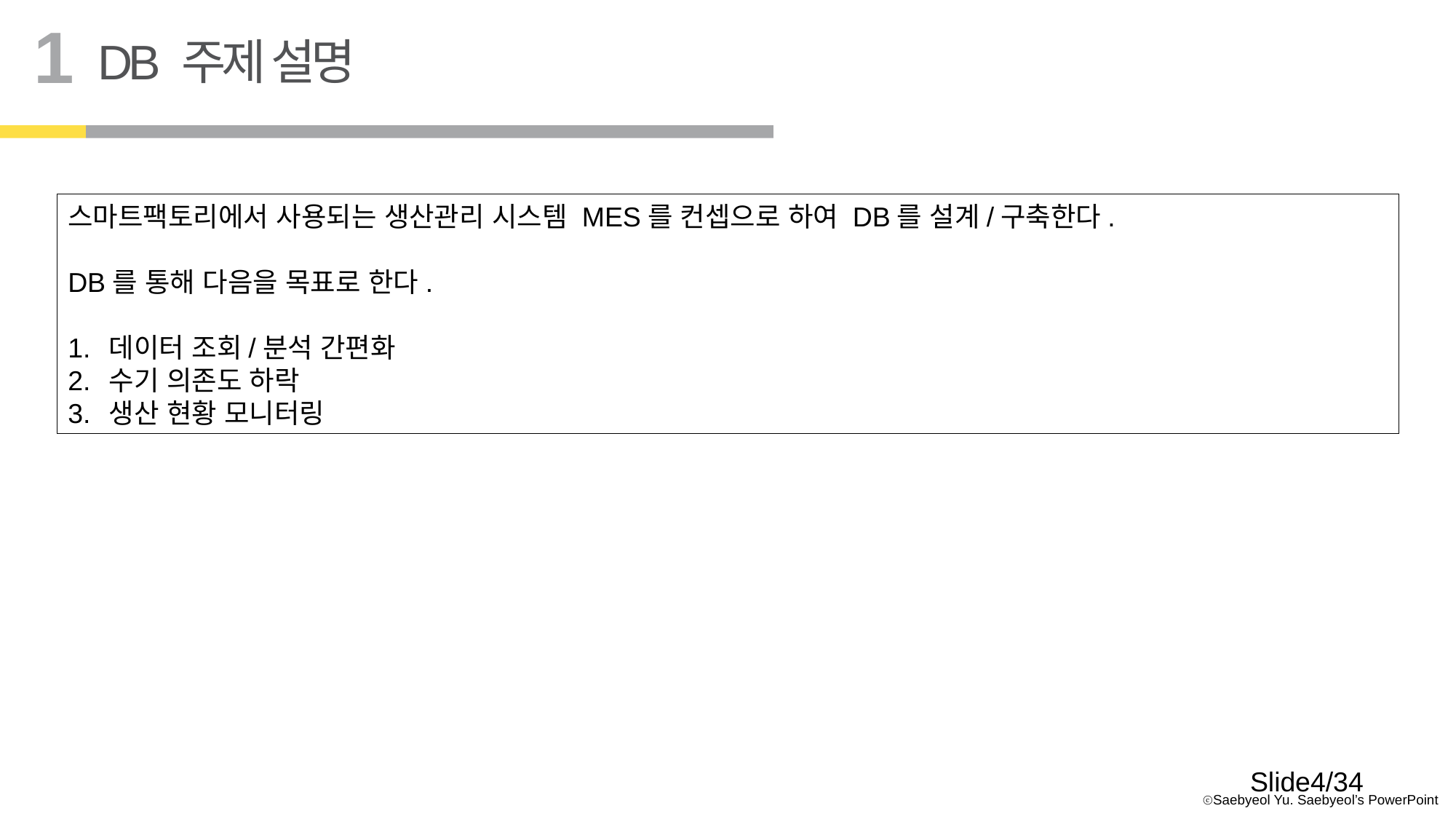

1
DB 주제 설명

스마트팩토리에서 사용되는 생산관리 시스템 MES를 컨셉으로 하여 DB를 설계/구축한다.

DB를 통해 다음을 목표로 한다.

데이터 조회/분석 간편화
수기 의존도 하락
생산 현황 모니터링